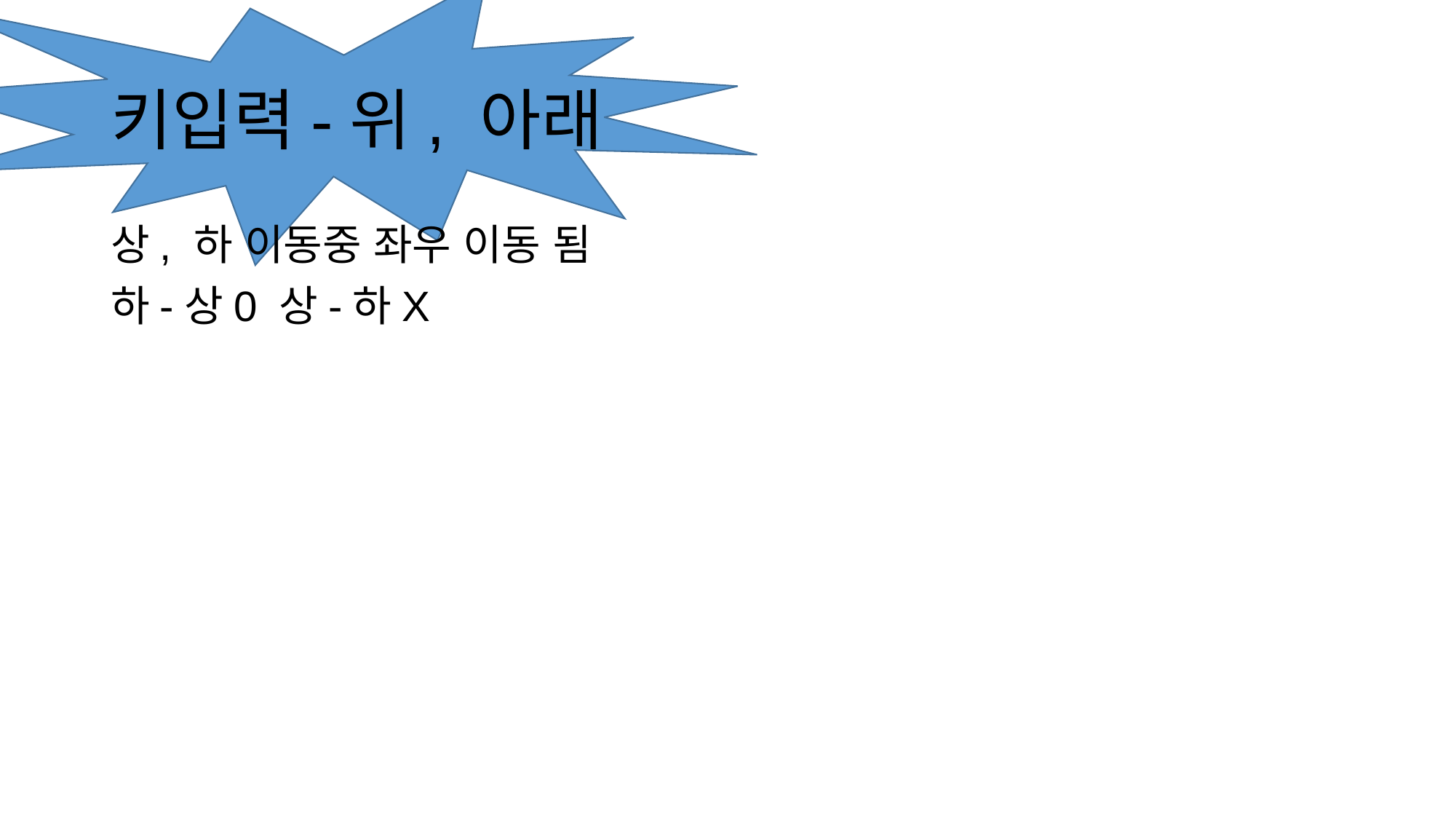

# 키입력-위, 아래
상, 하 이동중 좌우 이동 됨
하-상0 상-하X